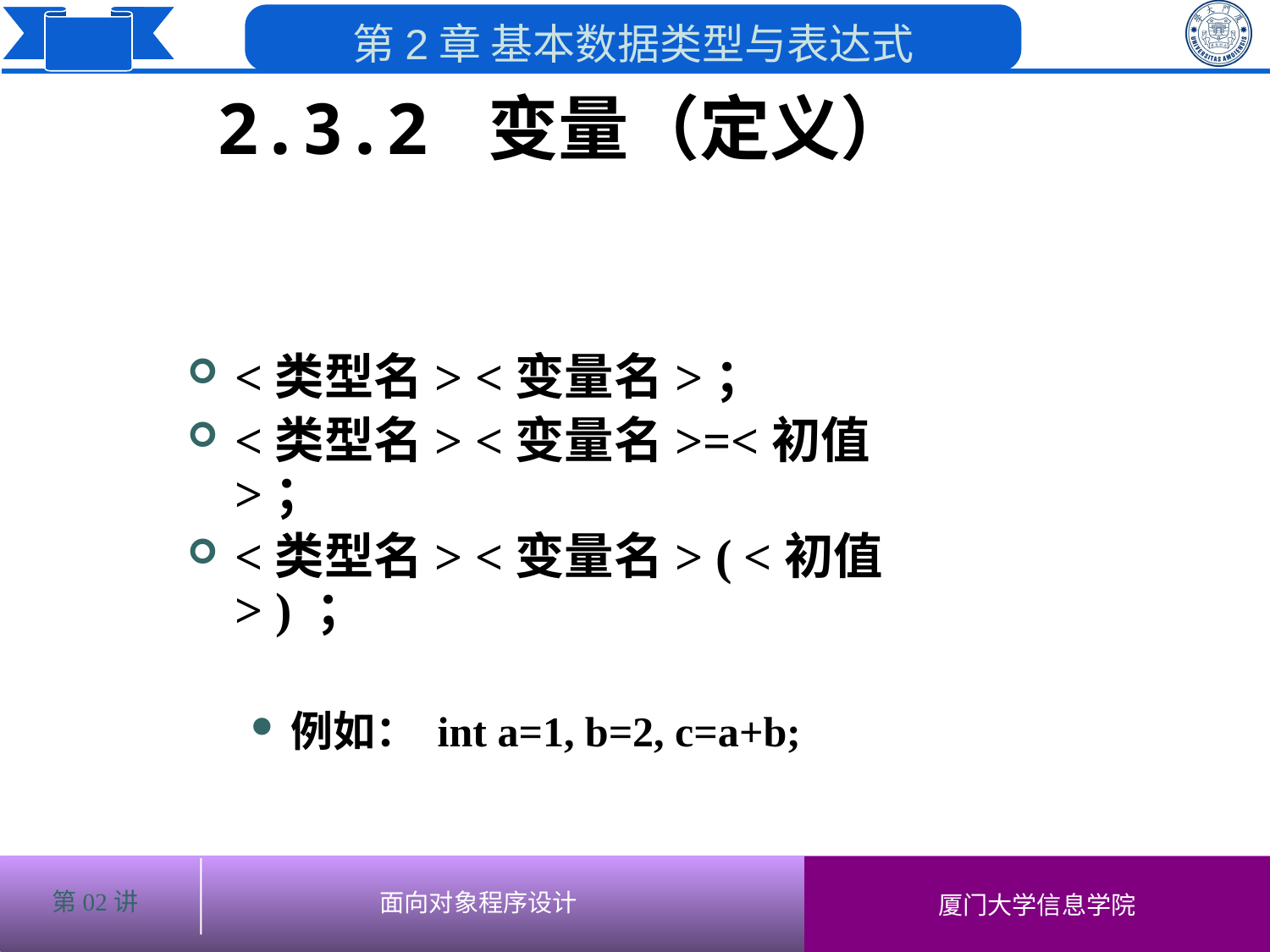

2.3.2 变量（定义）
# <类型名> <变量名>；
<类型名> <变量名>=<初值>；
<类型名> <变量名> ( <初值> ) ；

例如： int a=1, b=2, c=a+b;
26